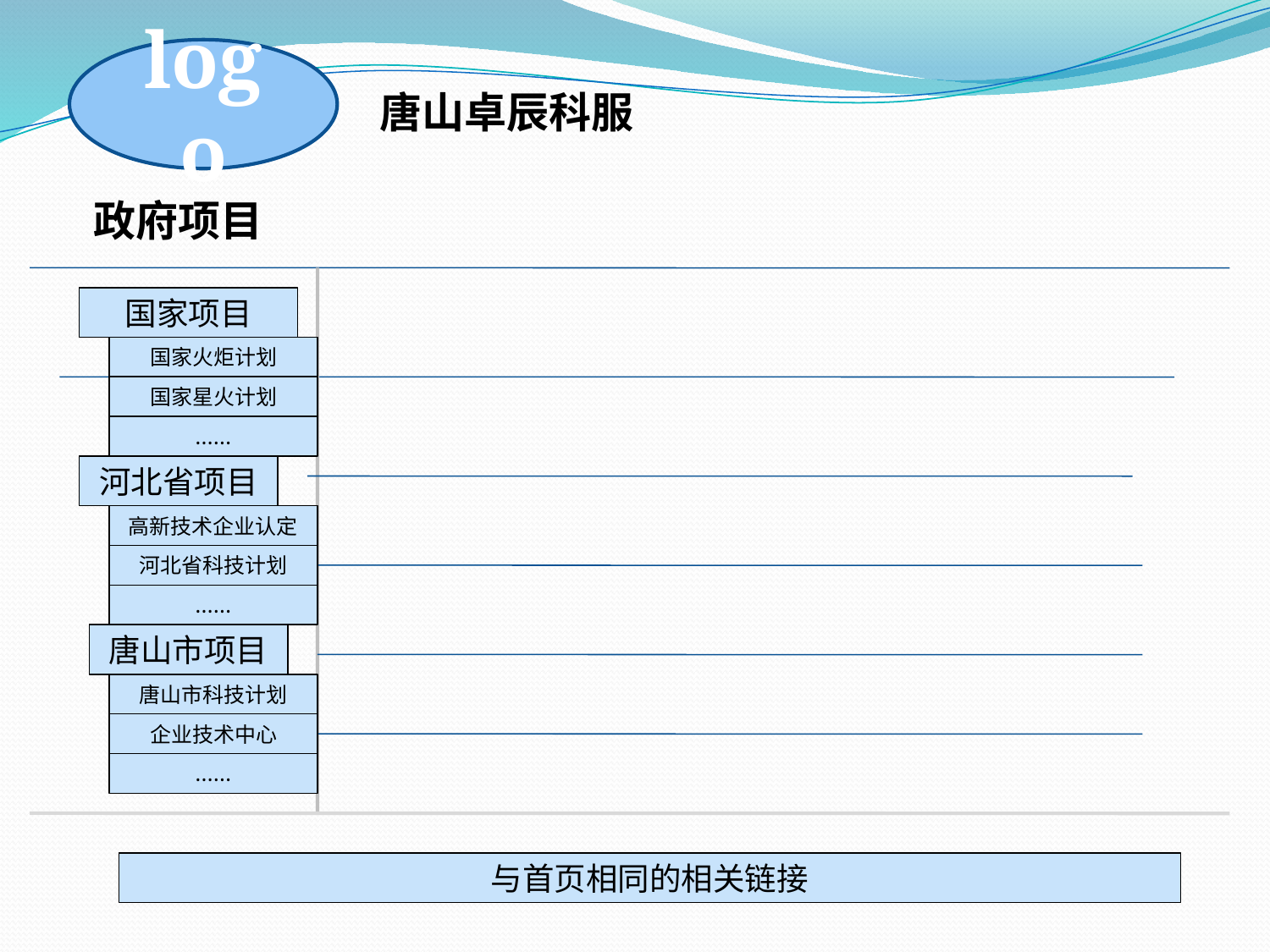

logo
唐山卓辰科服
政府项目
国家项目
国家火炬计划
国家星火计划
……
河北省项目
高新技术企业认定
河北省科技计划
……
唐山市项目
唐山市科技计划
企业技术中心
……
与首页相同的相关链接